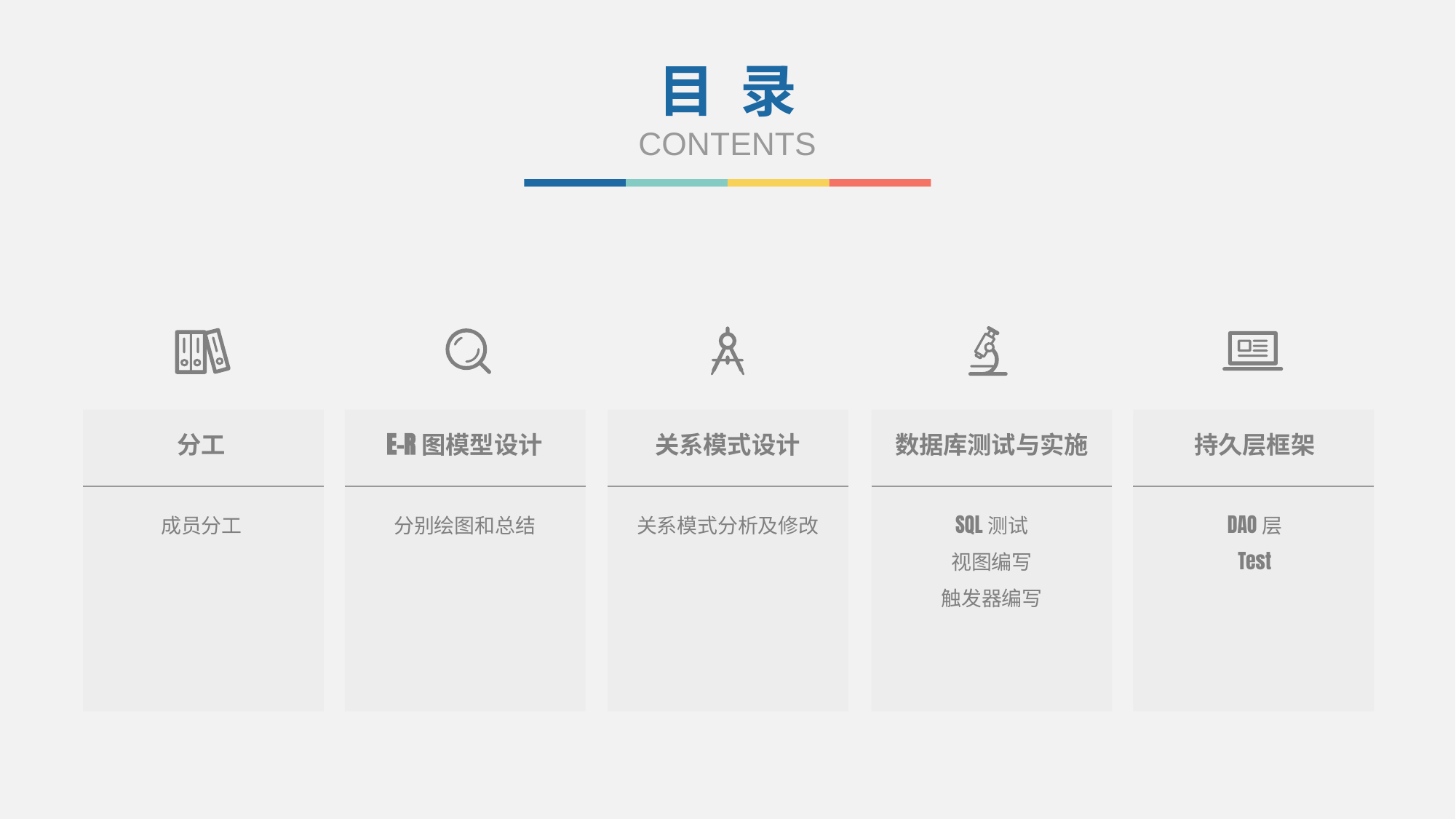

目  录
CONTENTS

分工
E-R图模型设计
关系模式设计
数据库测试与实施
持久层框架
成员分工
分别绘图和总结
关系模式分析及修改
SQL测试
视图编写
触发器编写
DAO层
Test